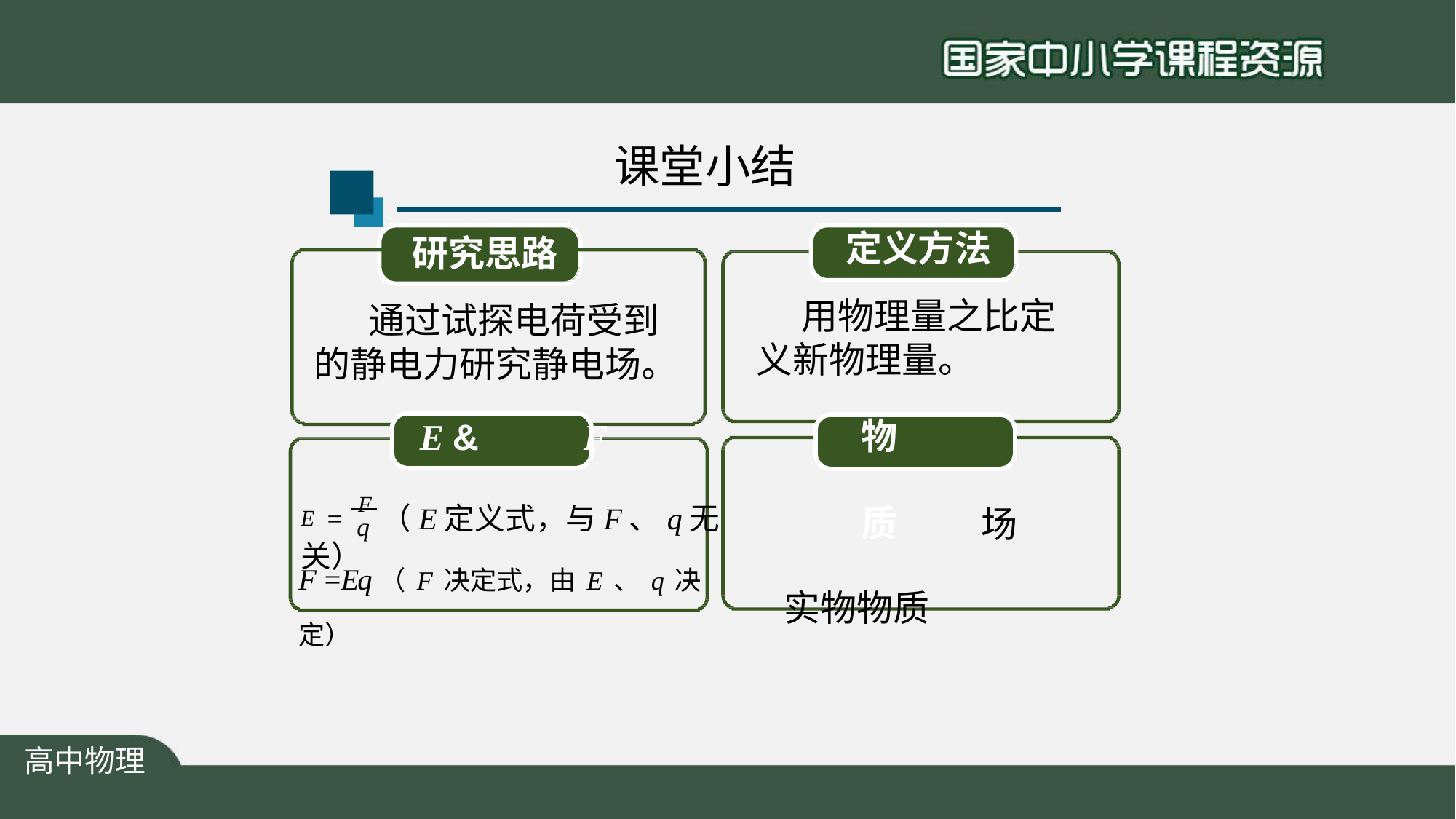

# 课堂小结

定义方法
用物理量之比定 义新物理量。
研究思路
通过试探电荷受到 的静电力研究静电场。
E	&	F

物	质
实物物质

E = F（E定义式，与F、q无关）
场
q
F =Eq（F决定式，由E、q决定）

高中物理